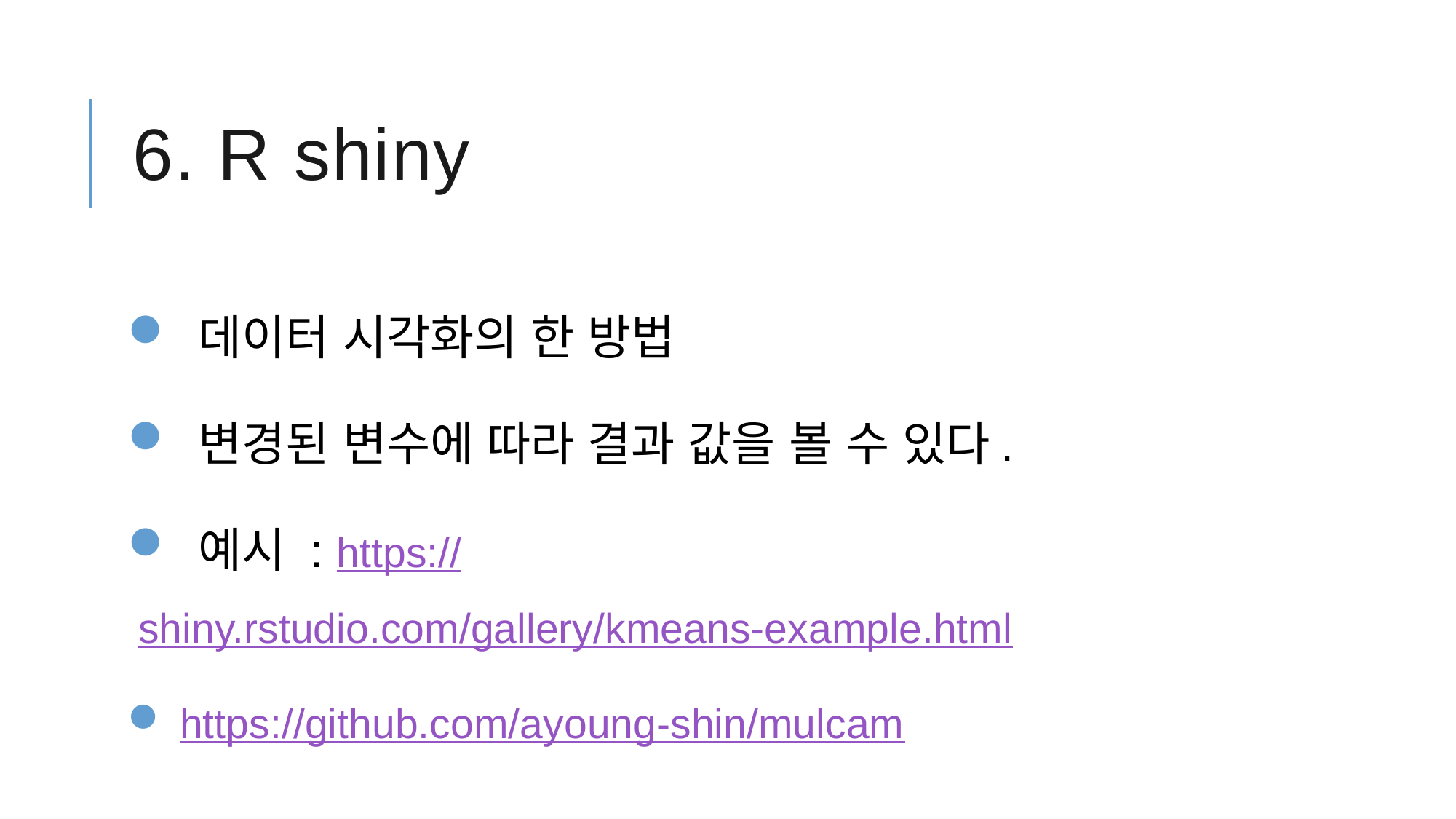

# 6. R shiny
 데이터 시각화의 한 방법
 변경된 변수에 따라 결과 값을 볼 수 있다.
 예시 : https://shiny.rstudio.com/gallery/kmeans-example.html
 https://github.com/ayoung-shin/mulcam